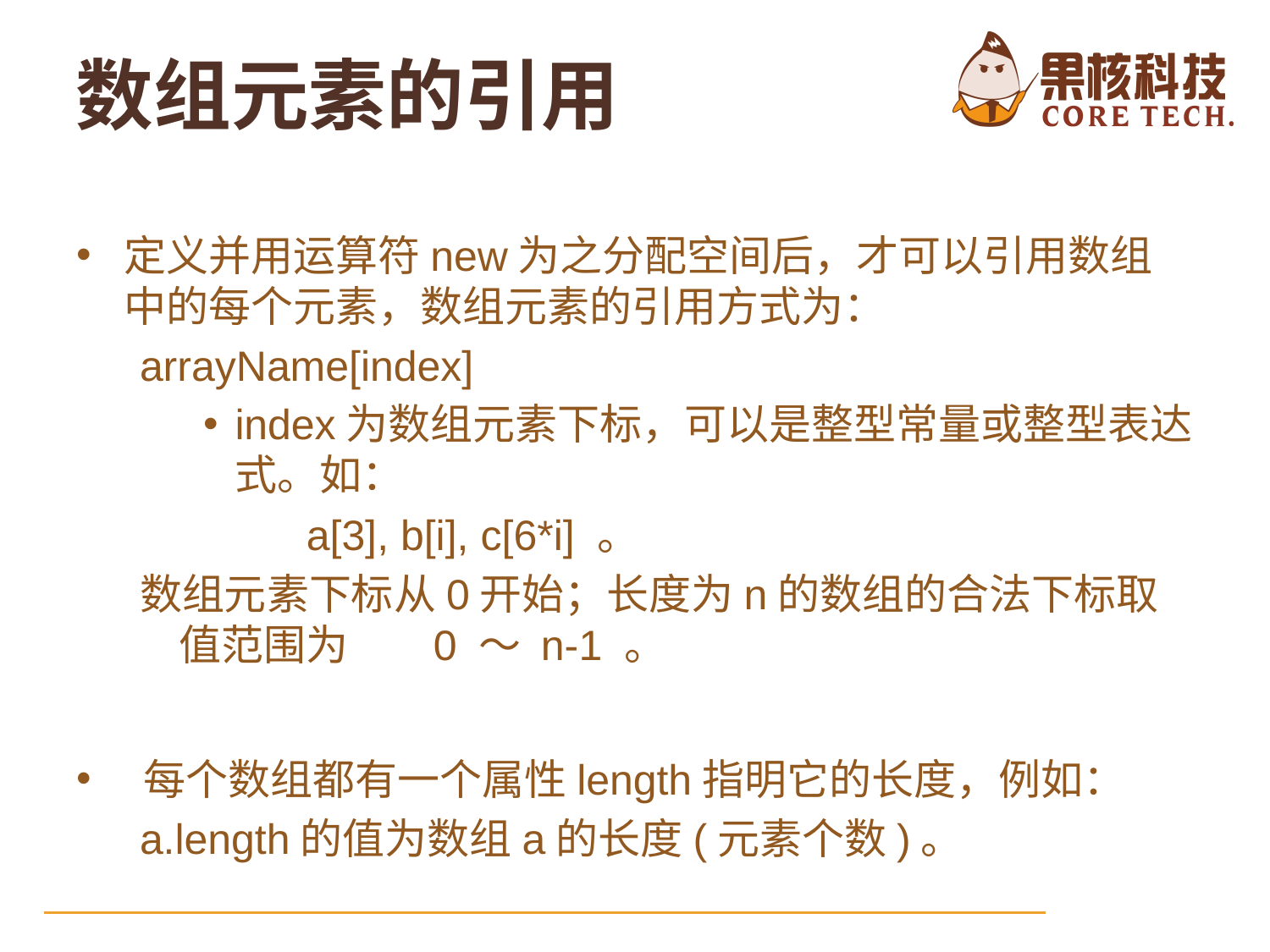

定义并用运算符new为之分配空间后，才可以引用数组中的每个元素，数组元素的引用方式为：
arrayName[index]
index为数组元素下标，可以是整型常量或整型表达式。如：
		a[3], b[i], c[6*i] 。
数组元素下标从0开始；长度为n的数组的合法下标取值范围为	0 ～ n-1 。

 每个数组都有一个属性length指明它的长度，例如：
a.length的值为数组a的长度(元素个数)。
数组元素的引用